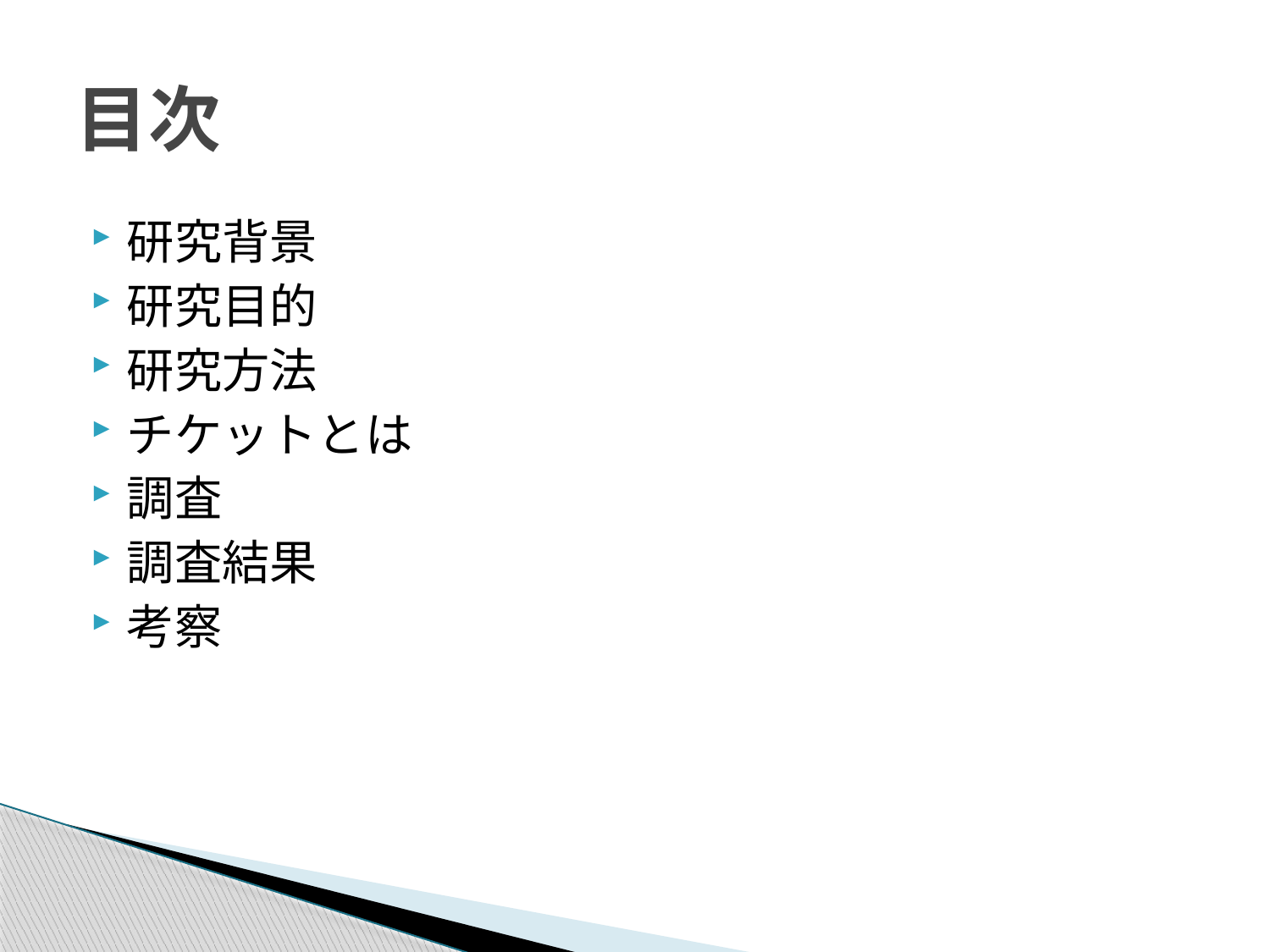

# 目次
研究背景
研究目的
研究方法
チケットとは
調査
調査結果
考察